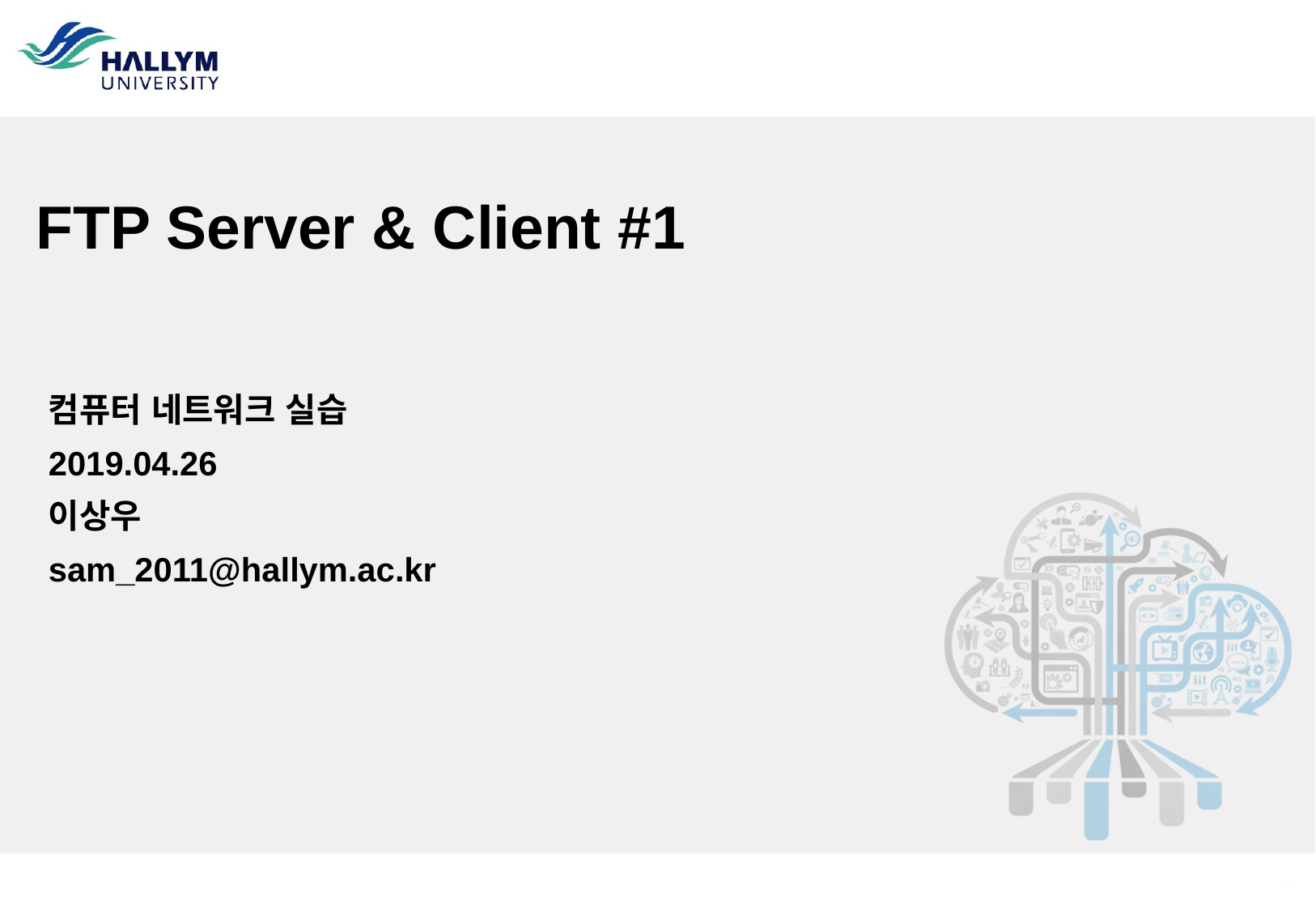

FTP Server & Client #1
컴퓨터 네트워크 실습
2019.04.26
이상우
sam_2011@hallym.ac.kr